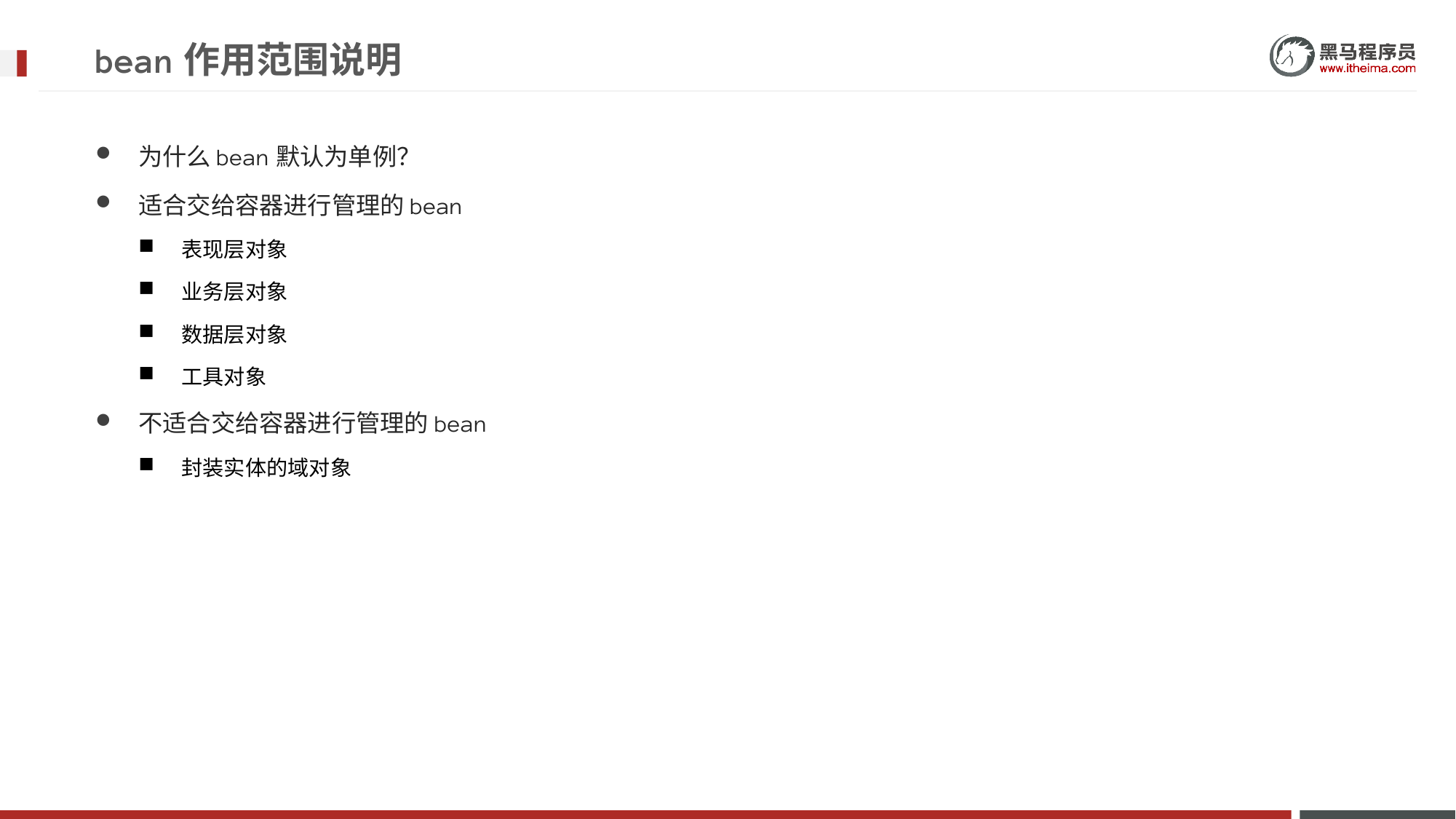

bean作用范围说明
为什么bean默认为单例？
适合交给容器进行管理的bean
表现层对象
业务层对象
数据层对象
工具对象
不适合交给容器进行管理的bean
封装实体的域对象